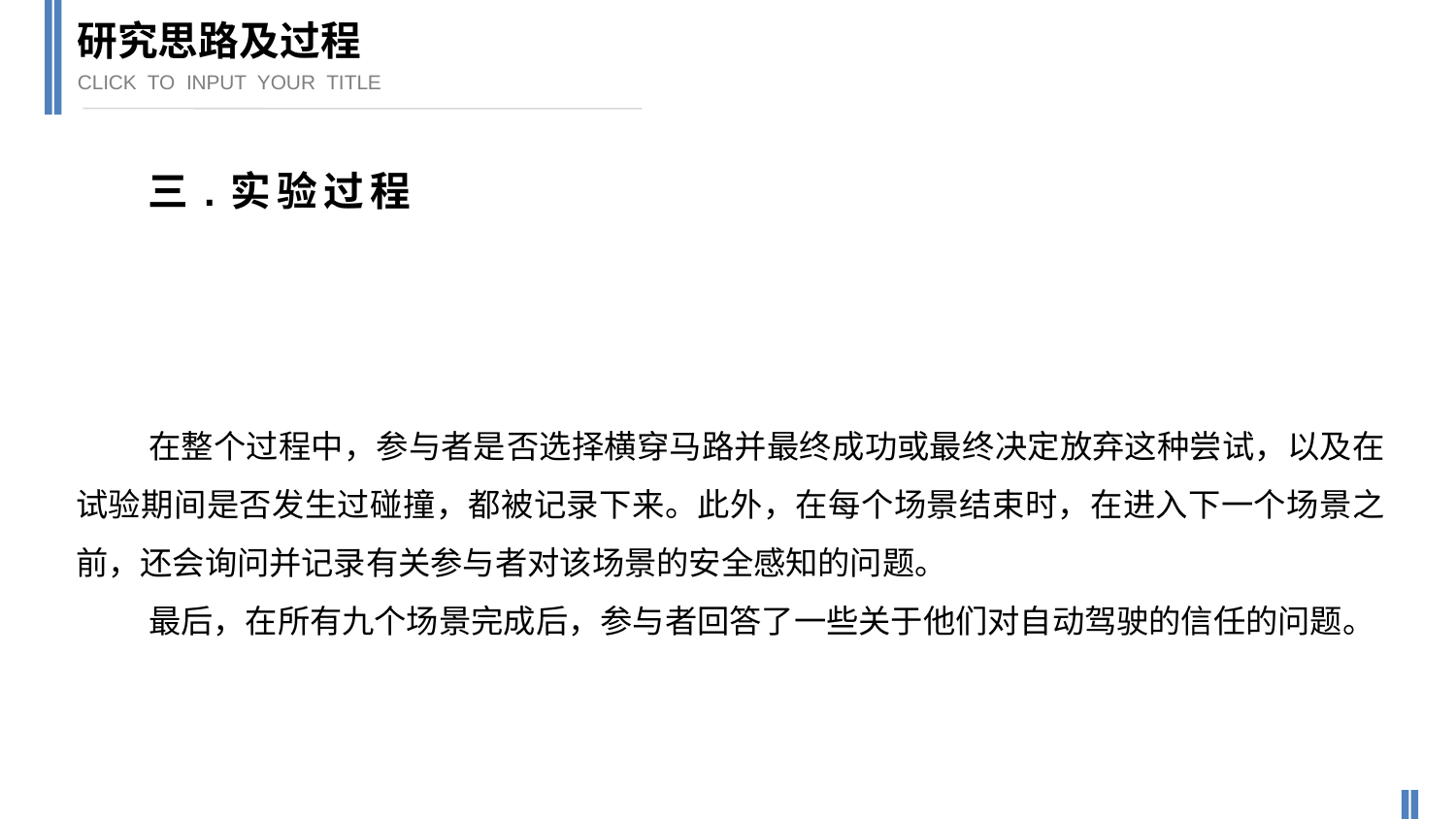

研究思路及过程
CLICK  TO  INPUT  YOUR  TITLE
三.实验过程
在整个过程中，参与者是否选择横穿马路并最终成功或最终决定放弃这种尝试，以及在试验期间是否发生过碰撞，都被记录下来。此外，在每个场景结束时，在进入下一个场景之前，还会询问并记录有关参与者对该场景的安全感知的问题。
最后，在所有九个场景完成后，参与者回答了一些关于他们对自动驾驶的信任的问题。